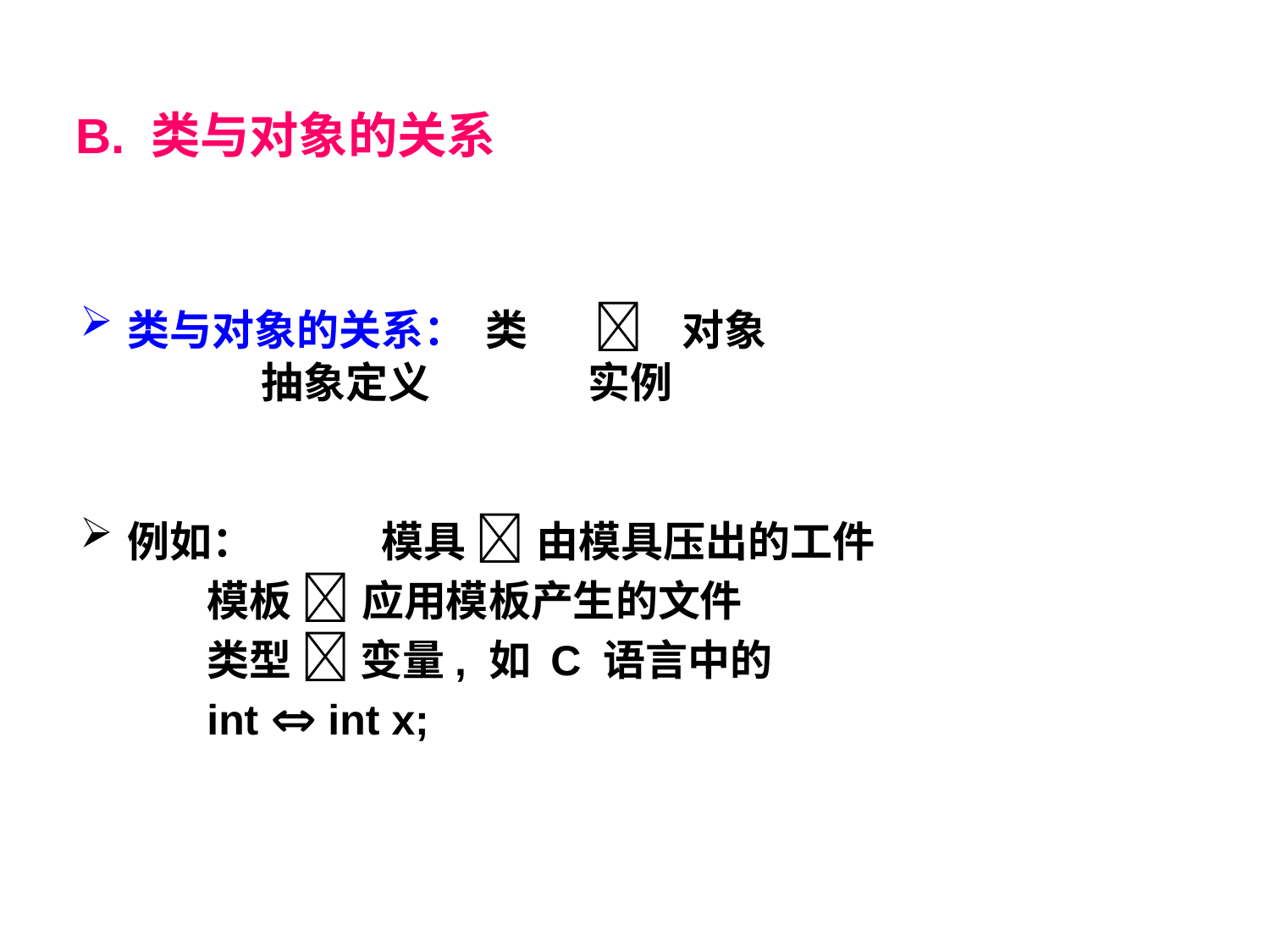

B. 类与对象的关系

类与对象的关系：  类       ⇔    对象
                  抽象定义      	实例

例如：	模具 ⇔ 由模具压出的工件
          	模板 ⇔ 应用模板产生的文件
        	类型 ⇔ 变量, 如 C 语言中的
        	int ⇔ int x;